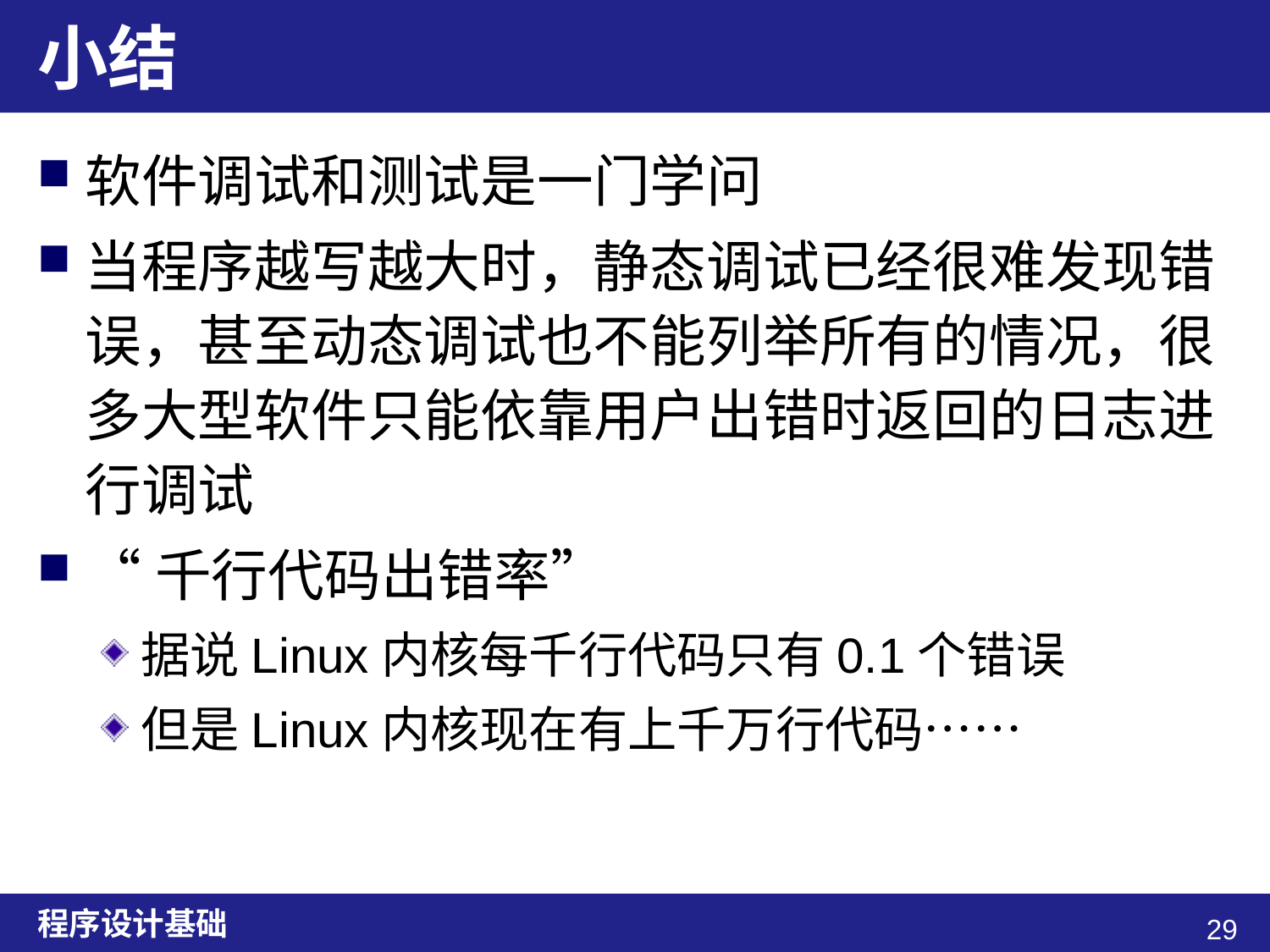

# 小结
软件调试和测试是一门学问
当程序越写越大时，静态调试已经很难发现错误，甚至动态调试也不能列举所有的情况，很多大型软件只能依靠用户出错时返回的日志进行调试
“千行代码出错率”
据说Linux内核每千行代码只有0.1个错误
但是Linux内核现在有上千万行代码……